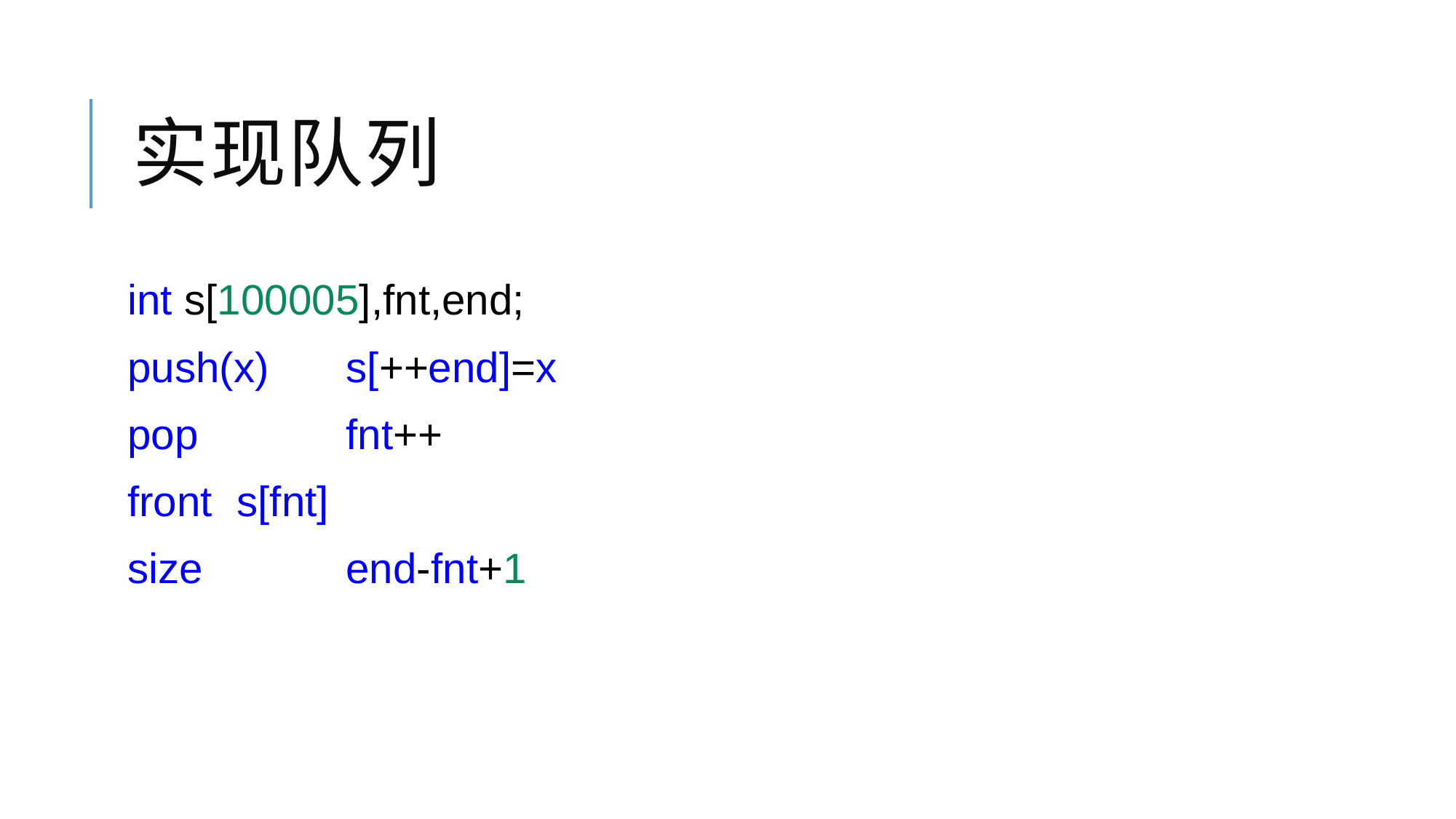

# 实现队列
int s[100005],fnt,end;
push(x) 	s[++end]=x
pop 		fnt++
front 	s[fnt]
size 		end-fnt+1